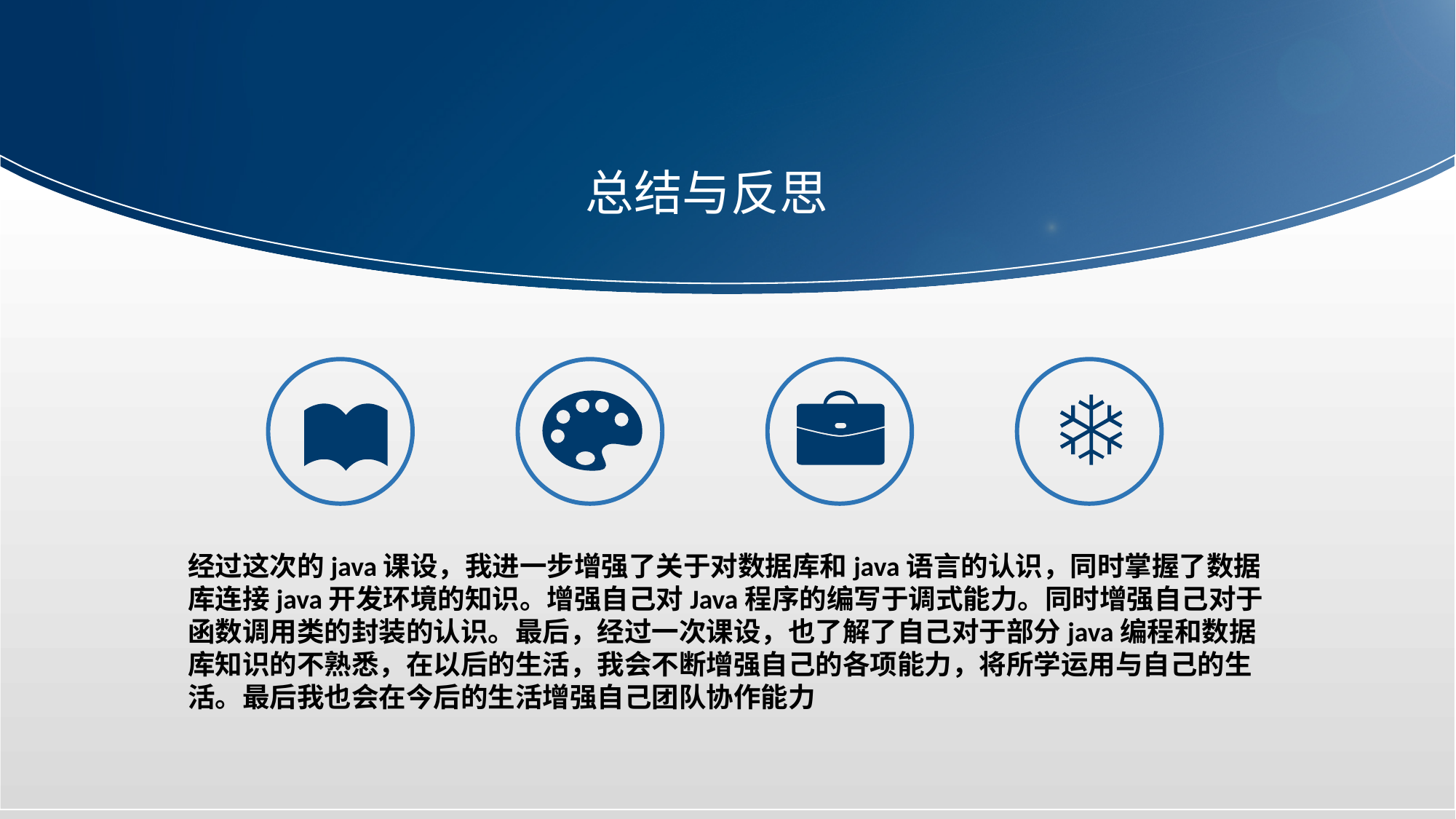

总结与反思

经过这次的java课设，我进一步增强了关于对数据库和java语言的认识，同时掌握了数据库连接java开发环境的知识。增强自己对Java程序的编写于调式能力。同时增强自己对于函数调用类的封装的认识。最后，经过一次课设，也了解了自己对于部分java编程和数据库知识的不熟悉，在以后的生活，我会不断增强自己的各项能力，将所学运用与自己的生活。最后我也会在今后的生活增强自己团队协作能力